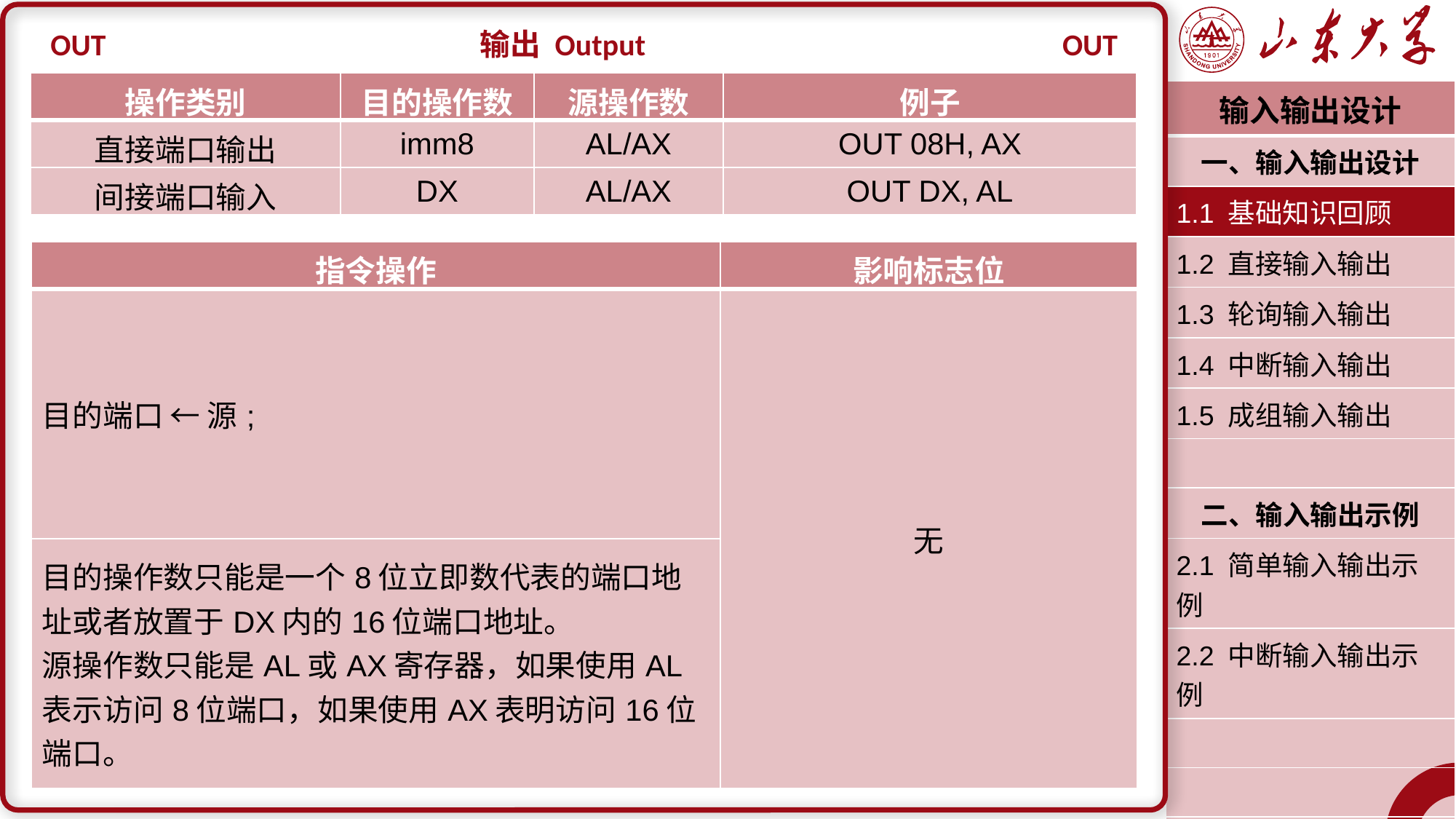

OUT
输出 Output
OUT
| 操作类别 | 目的操作数 | 源操作数 | 例子 |
| --- | --- | --- | --- |
| 直接端口输出 | imm8 | AL/AX | OUT 08H, AX |
| 间接端口输入 | DX | AL/AX | OUT DX, AL |
| 输入输出设计 |
| --- |
| 一、输入输出设计 |
| 1.1 基础知识回顾 |
| 1.2 直接输入输出 |
| 1.3 轮询输入输出 |
| 1.4 中断输入输出 |
| 1.5 成组输入输出 |
|  |
| 二、输入输出示例 |
| 2.1 简单输入输出示例 |
| 2.2 中断输入输出示例 |
|  |
|  |
|  |
| 潘润宇 2022.10 |
| 指令操作 | 影响标志位 |
| --- | --- |
| 目的端口 ← 源; | 无 |
| 目的操作数只能是一个8位立即数代表的端口地址或者放置于DX内的16位端口地址。 源操作数只能是AL或AX寄存器，如果使用AL表示访问8位端口，如果使用AX表明访问16位端口。 |  |